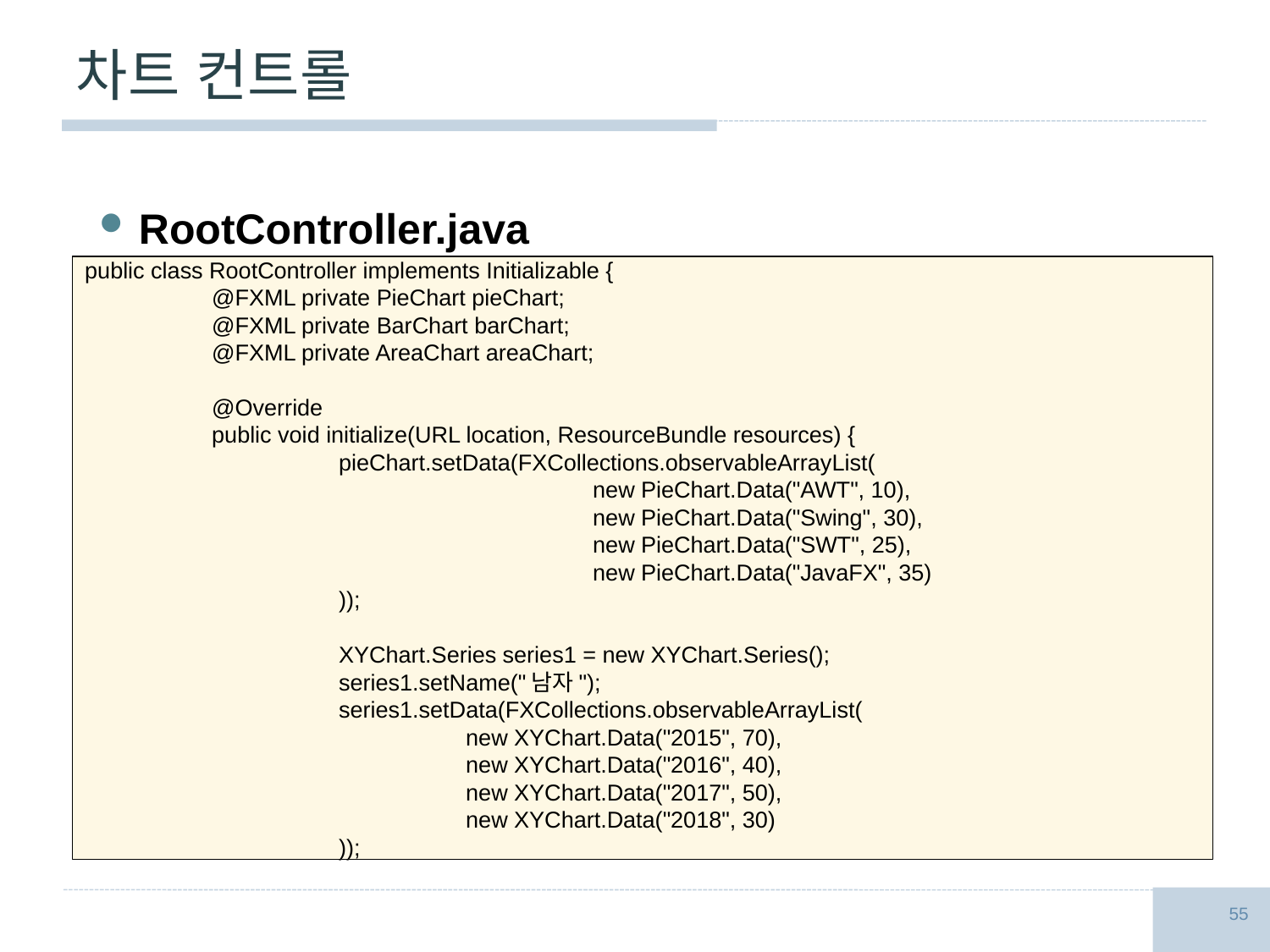

# 차트 컨트롤
RootController.java

public class RootController implements Initializable {
	@FXML private PieChart pieChart;
	@FXML private BarChart barChart;
	@FXML private AreaChart areaChart;

	@Override
	public void initialize(URL location, ResourceBundle resources) {
		pieChart.setData(FXCollections.observableArrayList(
				new PieChart.Data("AWT", 10),
				new PieChart.Data("Swing", 30),
				new PieChart.Data("SWT", 25),
				new PieChart.Data("JavaFX", 35)
		));

		XYChart.Series series1 = new XYChart.Series();
		series1.setName("남자");
		series1.setData(FXCollections.observableArrayList(
			new XYChart.Data("2015", 70),
			new XYChart.Data("2016", 40),
			new XYChart.Data("2017", 50),
			new XYChart.Data("2018", 30)
		));